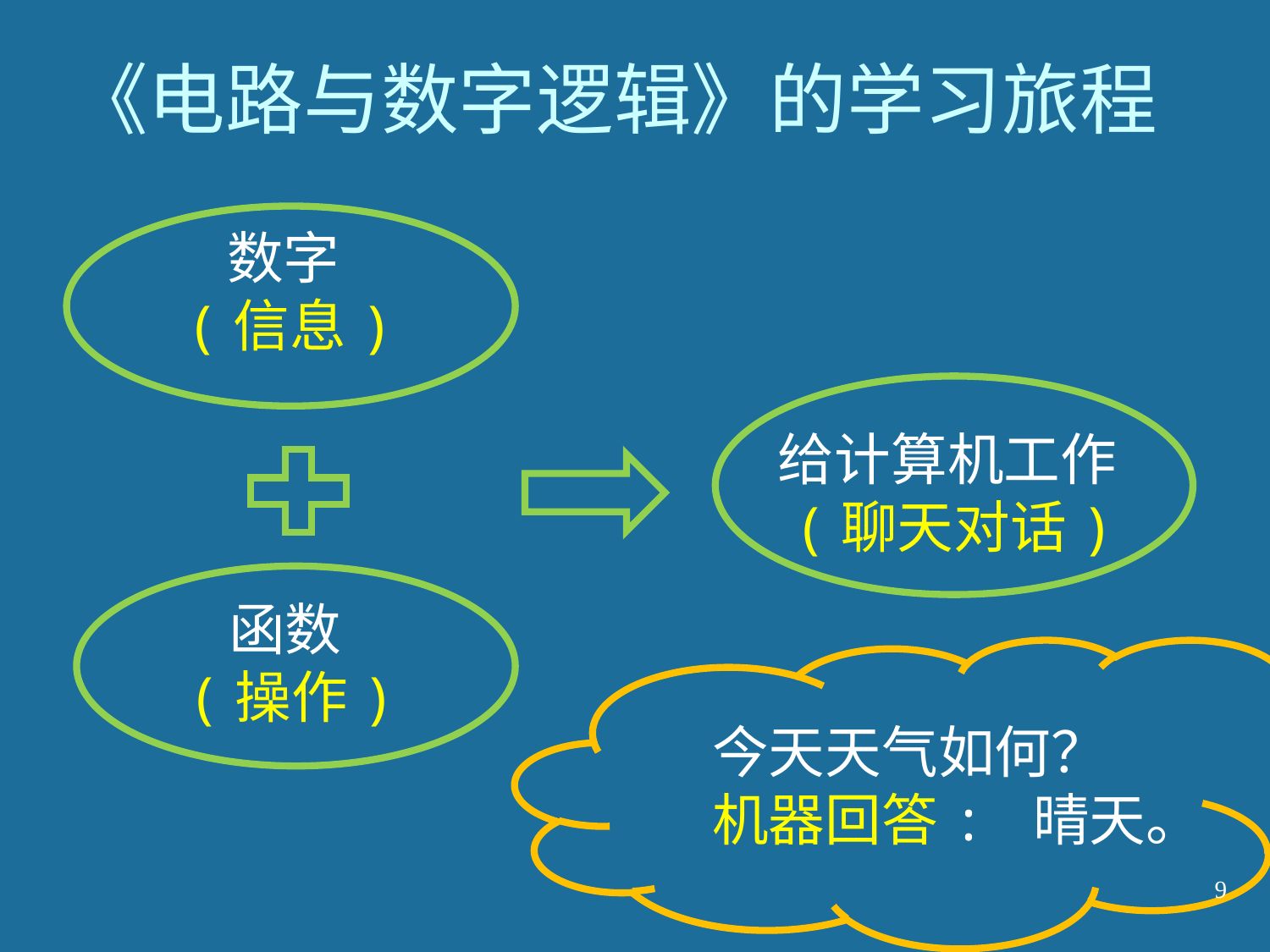

# 《电路与数字逻辑》的学习旅程

数字
(信息)

给计算机工作
(聊天对话)

函数
(操作)

今天天气如何？
机器回答: 晴天。
9